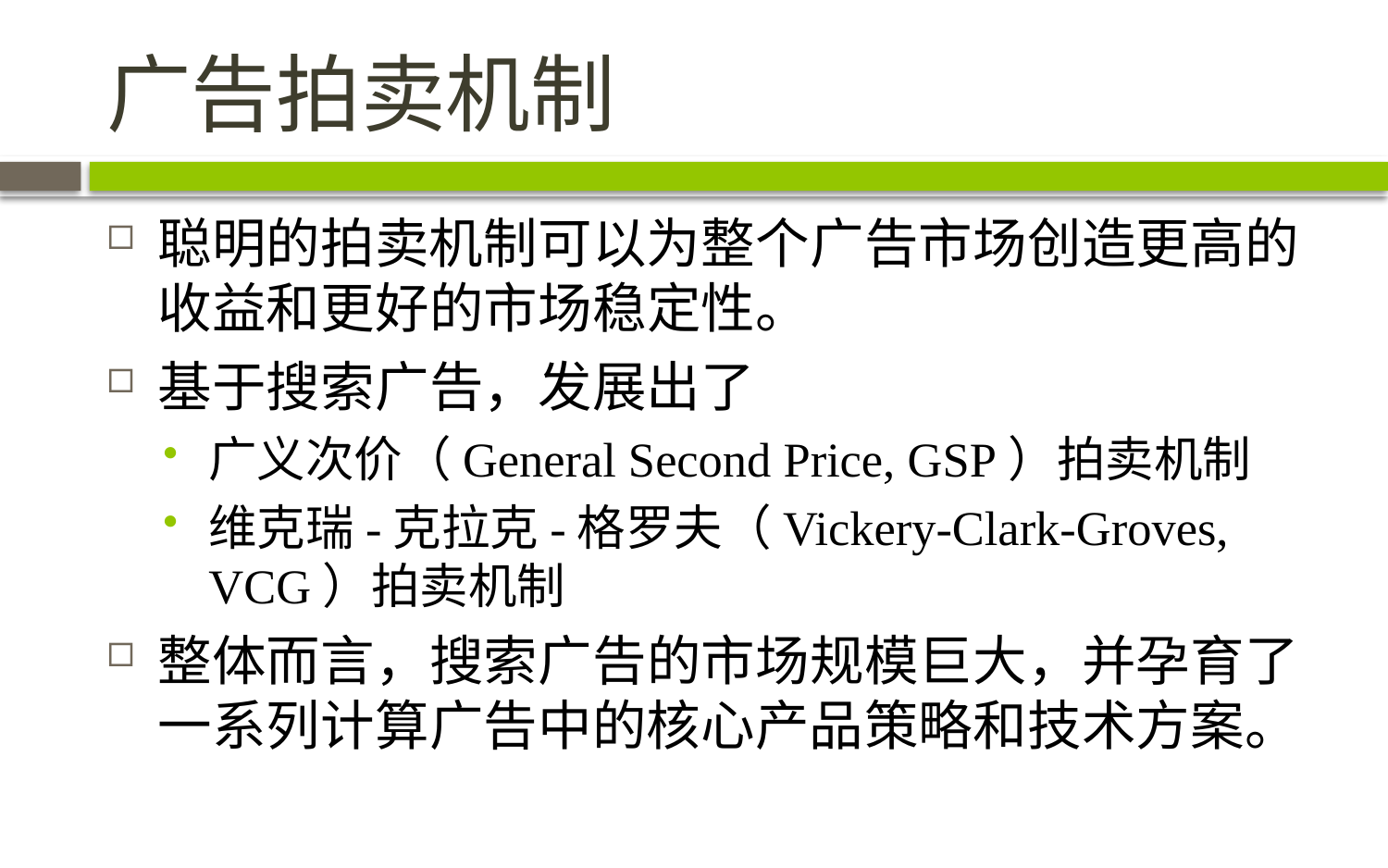

# 广告拍卖机制
聪明的拍卖机制可以为整个广告市场创造更高的收益和更好的市场稳定性。
基于搜索广告，发展出了
广义次价（General Second Price, GSP）拍卖机制
维克瑞-克拉克-格罗夫（Vickery-Clark-Groves, VCG）拍卖机制
整体而言，搜索广告的市场规模巨大，并孕育了一系列计算广告中的核心产品策略和技术方案。